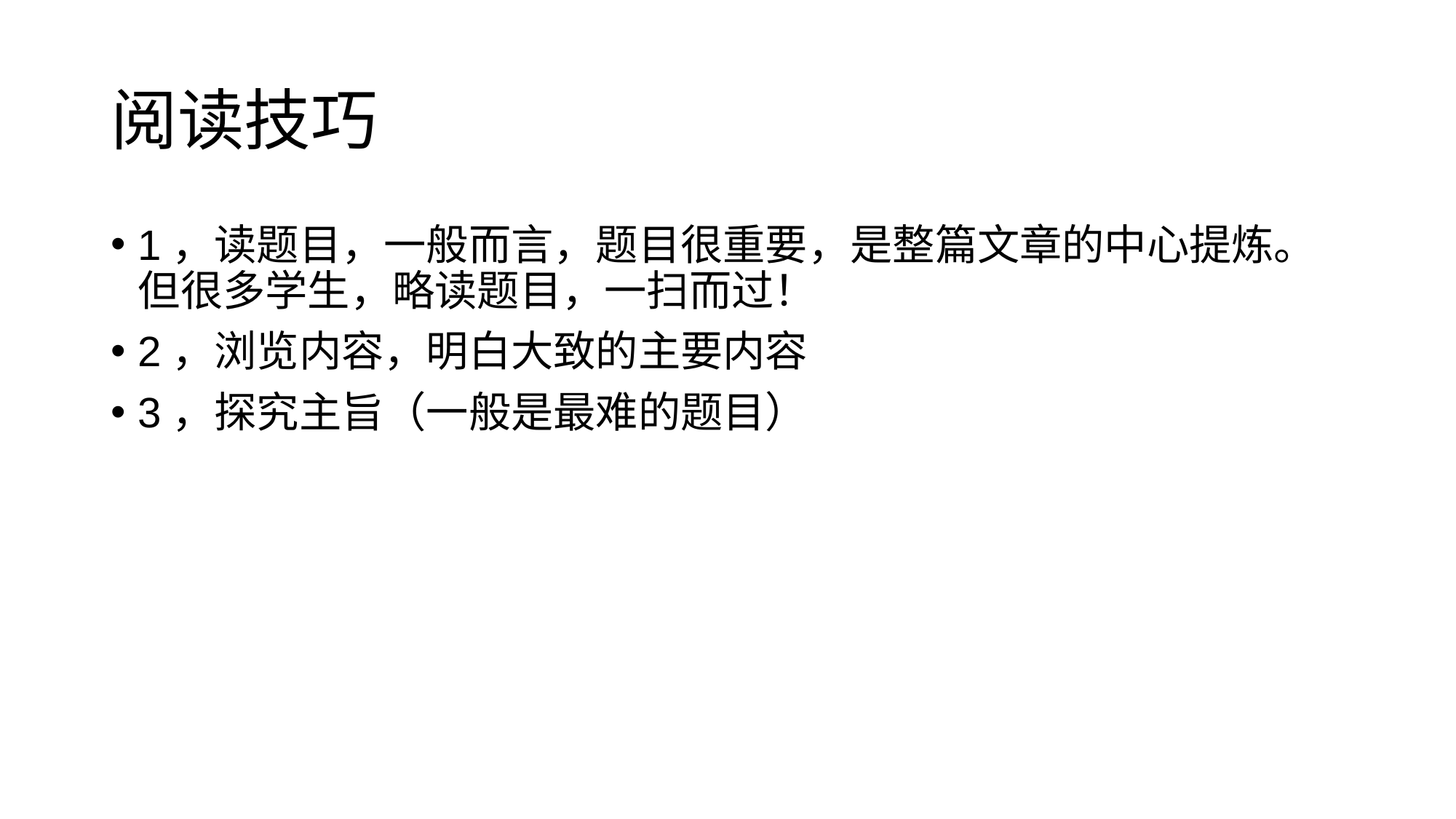

# 阅读技巧
1，读题目，一般而言，题目很重要，是整篇文章的中心提炼。但很多学生，略读题目，一扫而过！
2，浏览内容，明白大致的主要内容
3，探究主旨（一般是最难的题目）